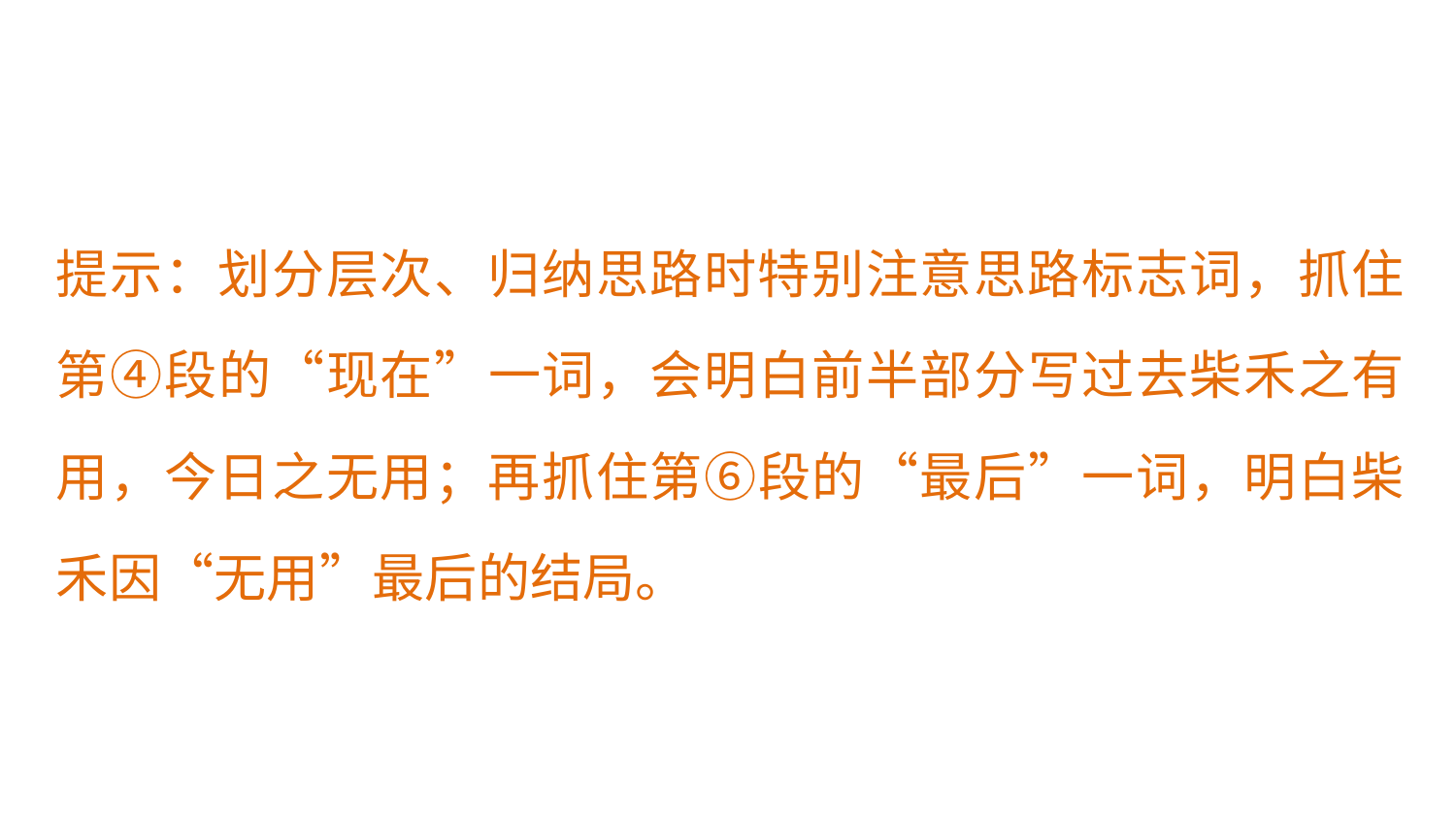

提示：划分层次、归纳思路时特别注意思路标志词，抓住第④段的“现在”一词，会明白前半部分写过去柴禾之有用，今日之无用；再抓住第⑥段的“最后”一词，明白柴禾因“无用”最后的结局。